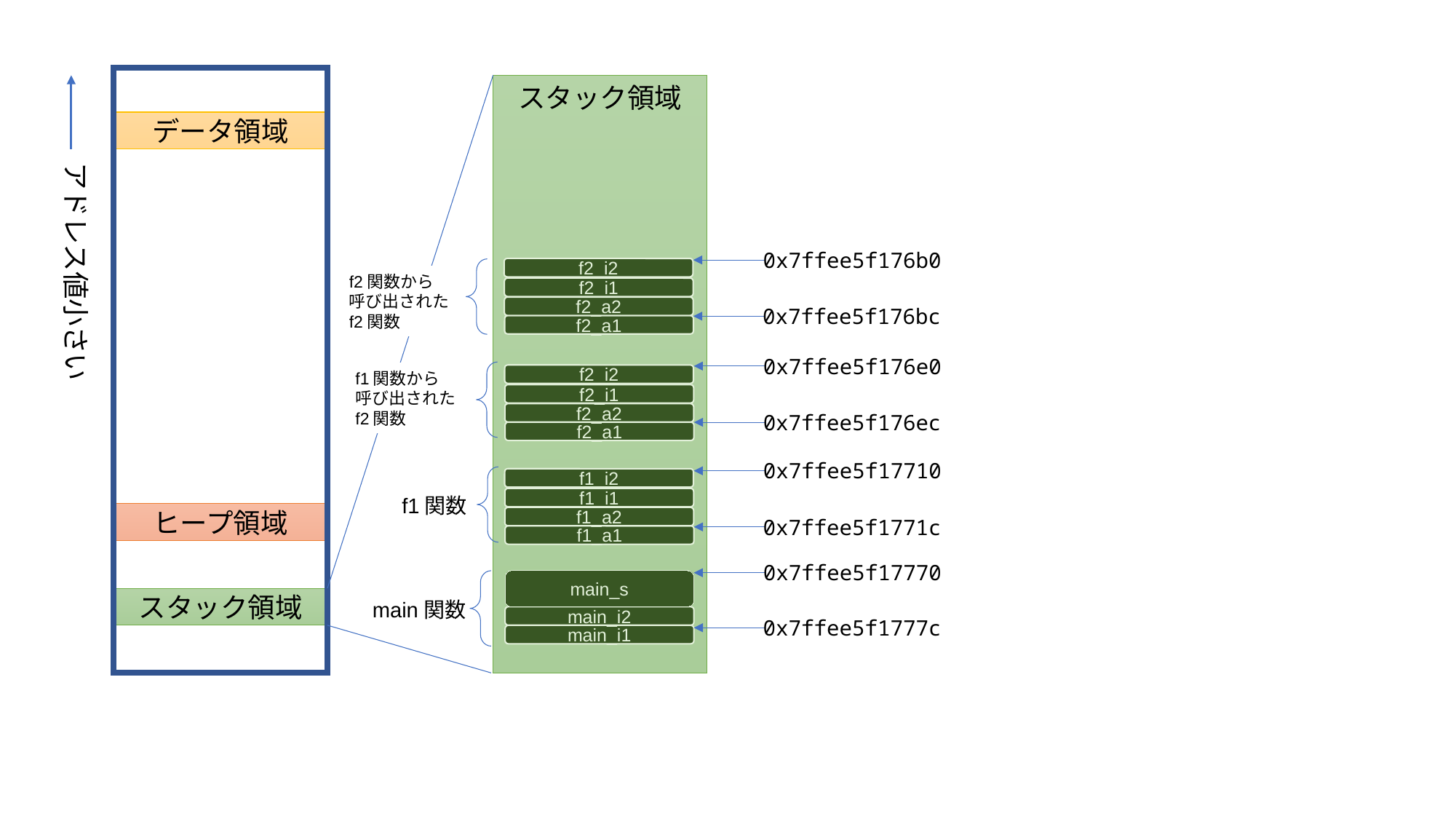

スタック領域
データ領域
アドレス値小さい
0x7ffee5f176b0
f2_i2

f2関数から
呼び出された
f2関数
f2_i1
f2_a2
0x7ffee5f176bc
f2_a1
0x7ffee5f176e0

f1関数から
呼び出された
f2関数
f2_i2
f2_i1
f2_a2
0x7ffee5f176ec
f2_a1
0x7ffee5f17710

f1_i2
f1関数
f1_i1
ヒープ領域
f1_a2
0x7ffee5f1771c
f1_a1
0x7ffee5f17770

main_s
スタック領域
main関数
main_i2
0x7ffee5f1777c
main_i1